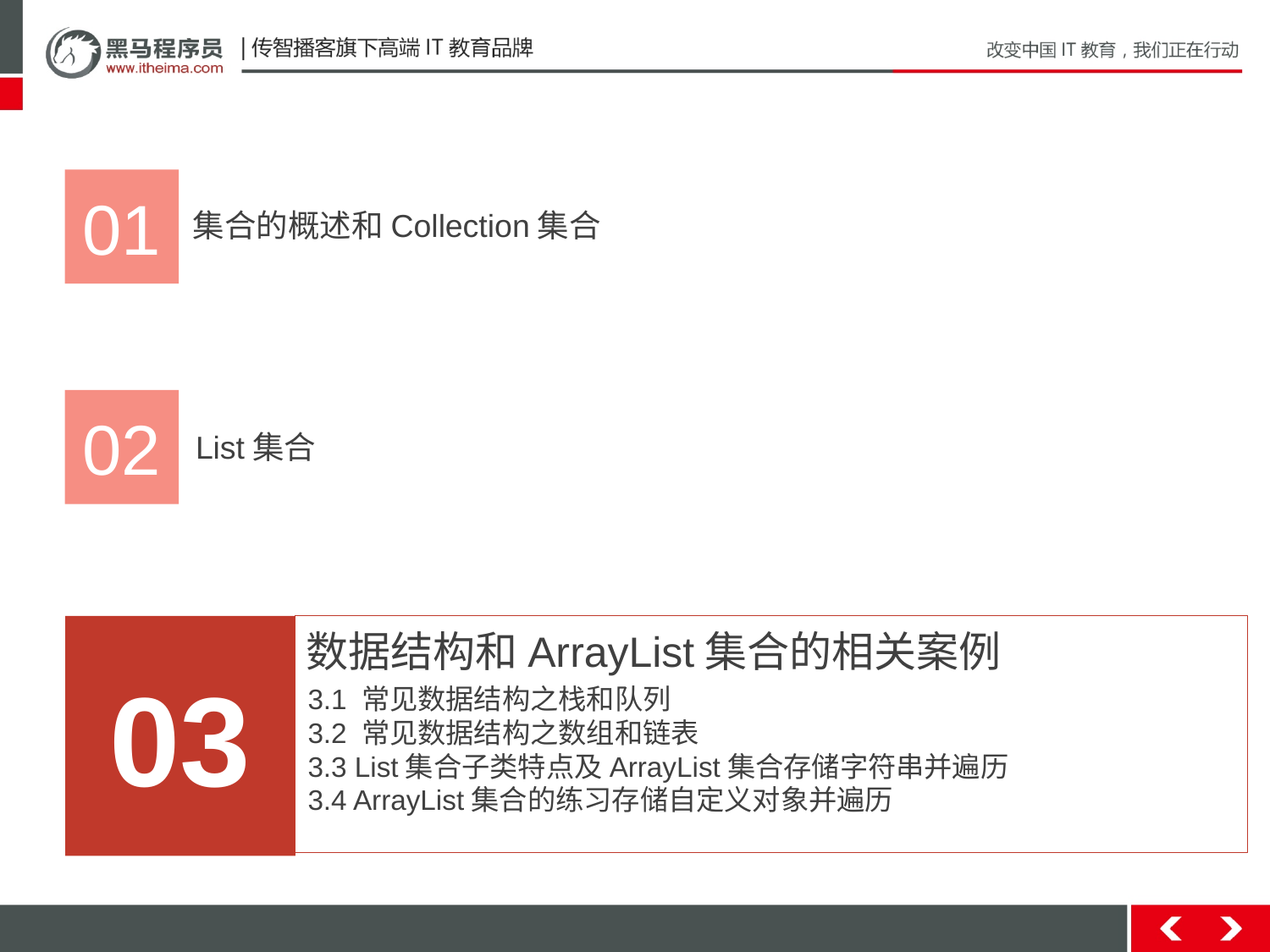

01
集合的概述和Collection集合

02
  List集合

03
数据结构和ArrayList集合的相关案例
3.1 常见数据结构之栈和队列
3.2 常见数据结构之数组和链表
3.3 List集合子类特点及ArrayList集合存储字符串并遍历
3.4 ArrayList集合的练习存储自定义对象并遍历